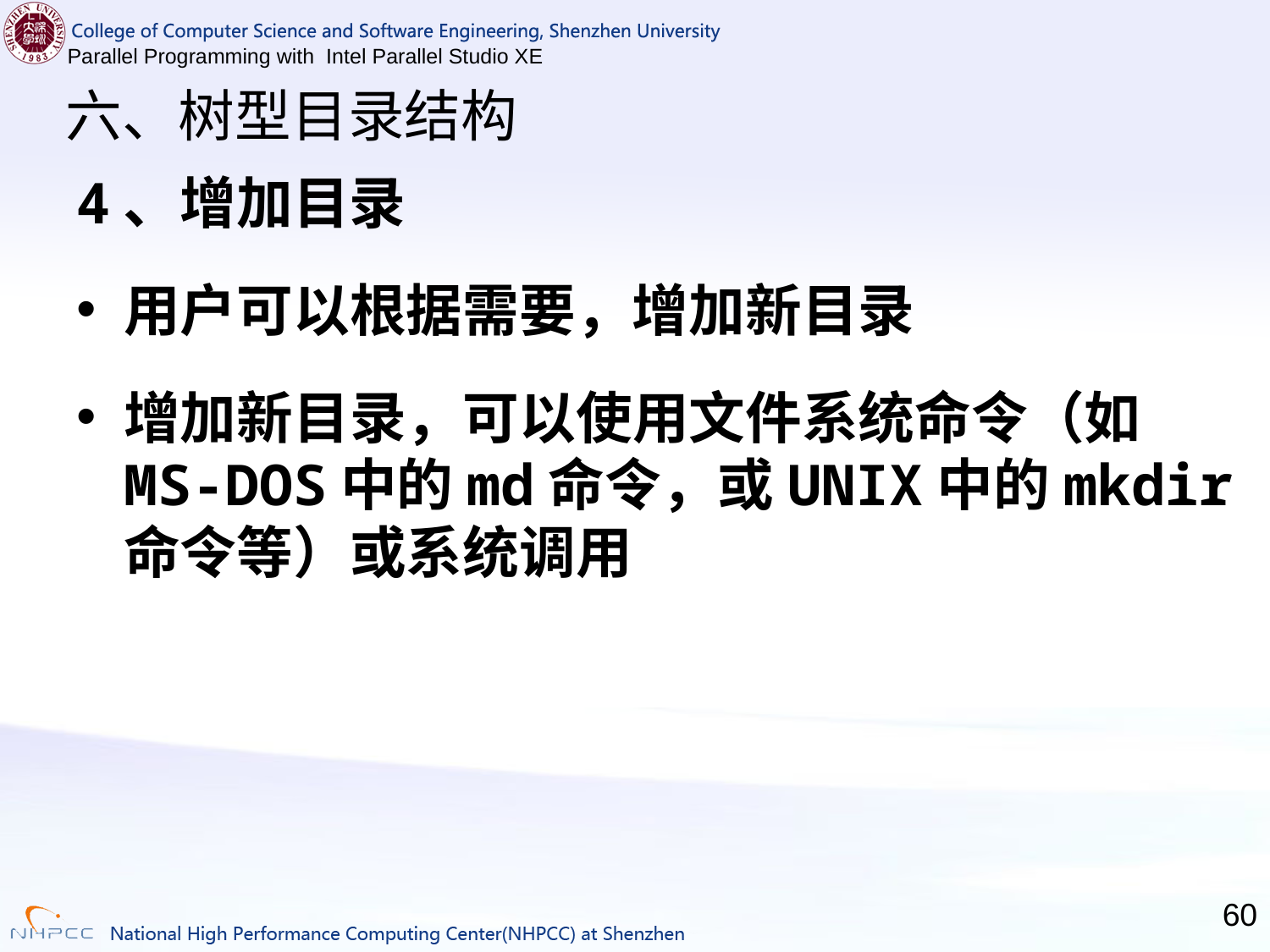

# 六、树型目录结构
4、增加目录
用户可以根据需要，增加新目录
增加新目录，可以使用文件系统命令（如MS-DOS中的md命令，或UNIX中的mkdir命令等）或系统调用
60